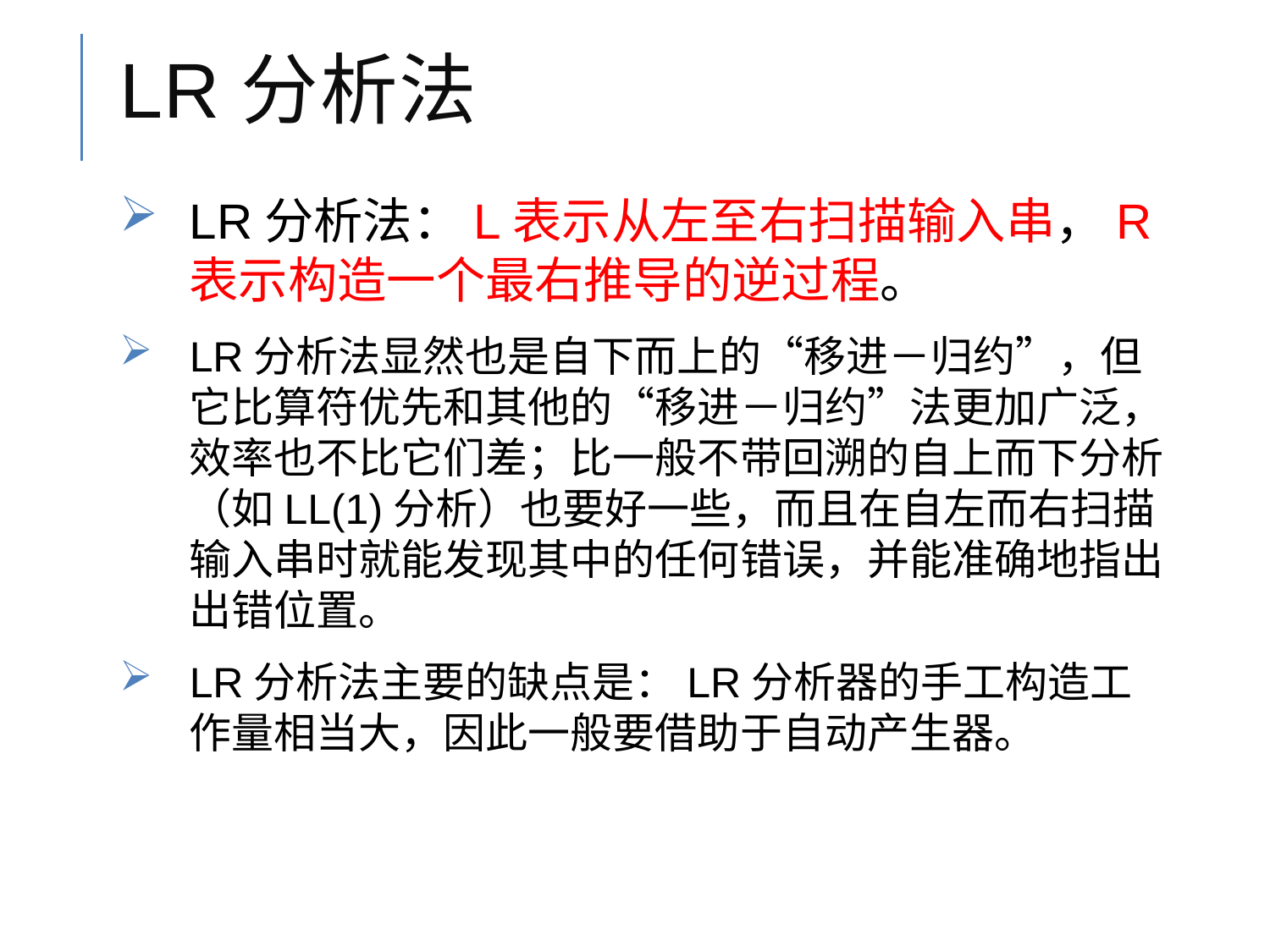

# LR分析法
LR分析法：L表示从左至右扫描输入串，R表示构造一个最右推导的逆过程。
LR分析法显然也是自下而上的“移进－归约”，但它比算符优先和其他的“移进－归约”法更加广泛，效率也不比它们差；比一般不带回溯的自上而下分析（如LL(1)分析）也要好一些，而且在自左而右扫描输入串时就能发现其中的任何错误，并能准确地指出出错位置。
LR分析法主要的缺点是：LR分析器的手工构造工作量相当大，因此一般要借助于自动产生器。

4